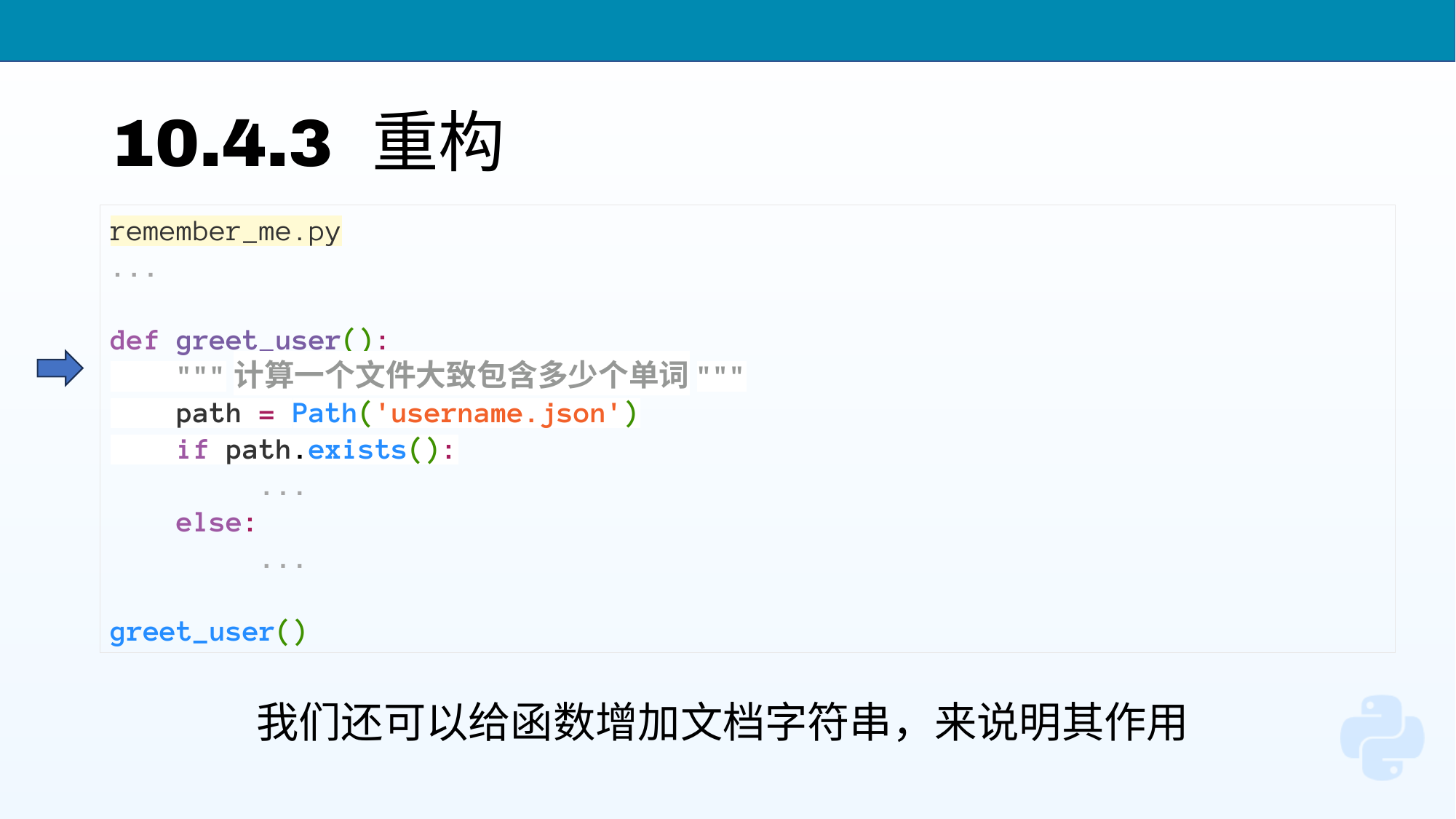

# 10.4.3 重构
remember_me.py
...
def greet_user():
    """计算一个文件大致包含多少个单词"""
    path = Path('username.json')
    if path.exists():
         ...
    else:
         ...
greet_user()

我们还可以给函数增加文档字符串，来说明其作用